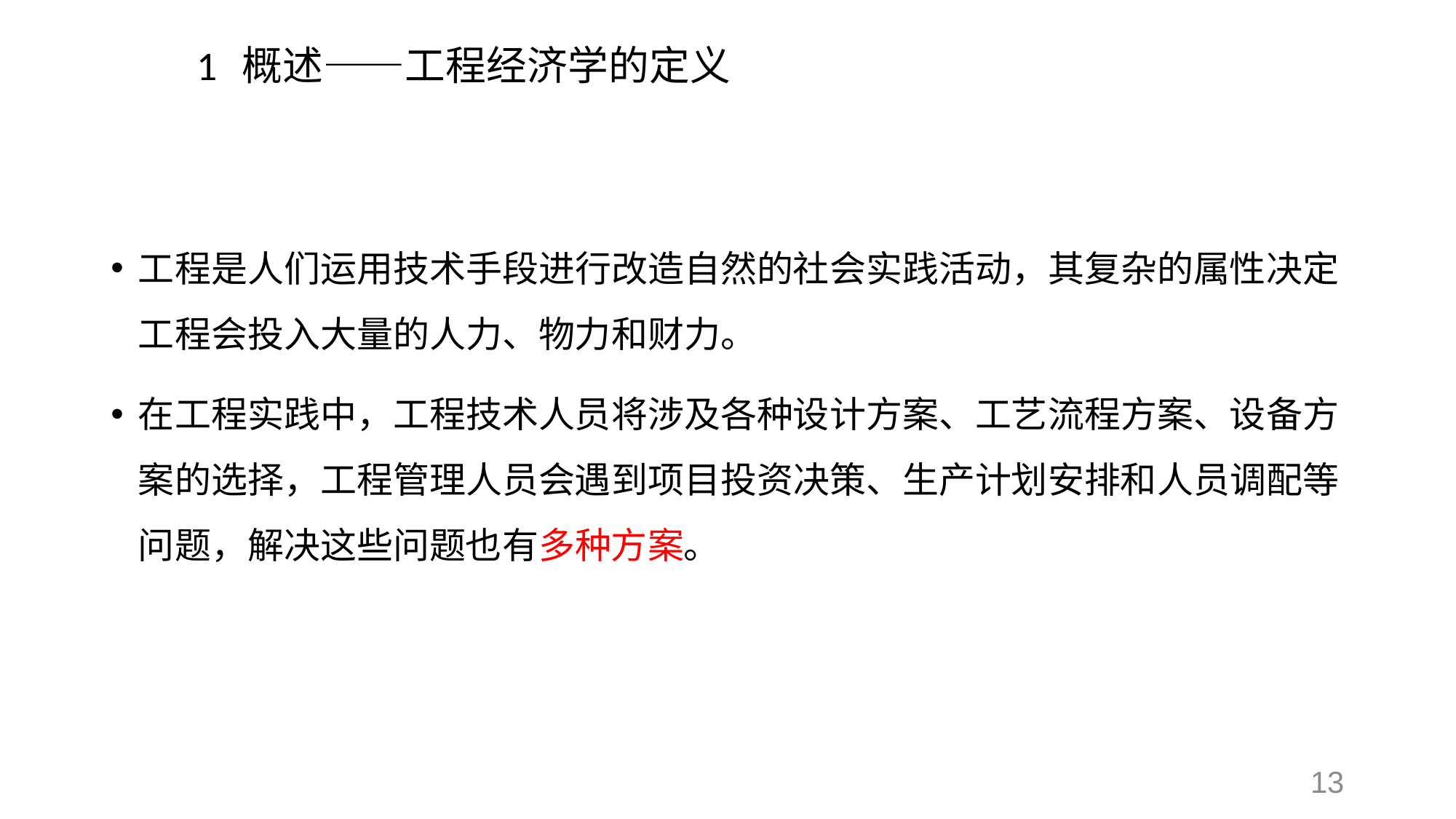

# 1  概述——工程经济学的定义
工程是人们运用技术手段进行改造自然的社会实践活动，其复杂的属性决定工程会投入大量的人力、物力和财力。
在工程实践中，工程技术人员将涉及各种设计方案、工艺流程方案、设备方案的选择，工程管理人员会遇到项目投资决策、生产计划安排和人员调配等问题，解决这些问题也有多种方案。

13